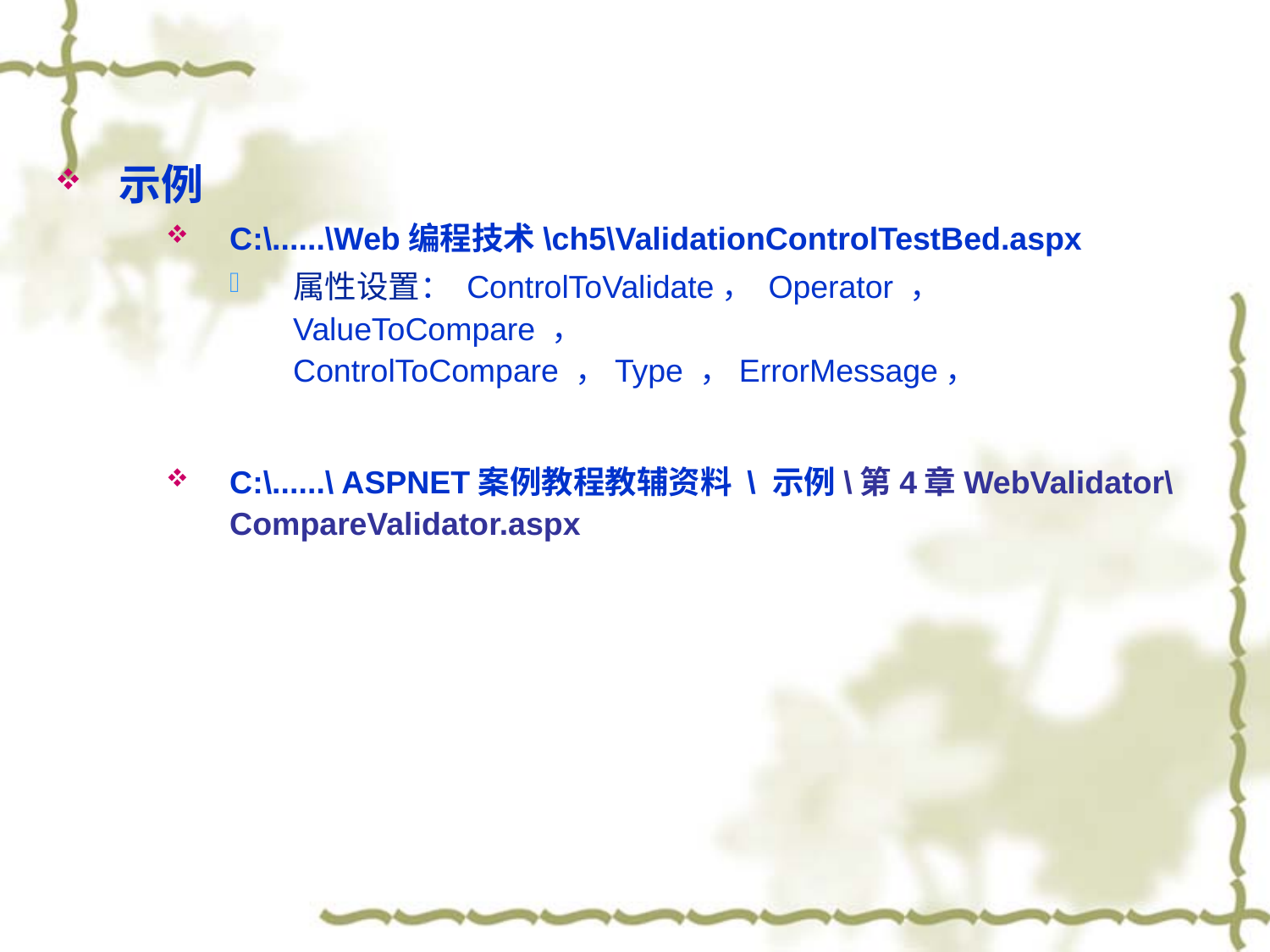

示例
C:\......\Web编程技术\ch5\ValidationControlTestBed.aspx
属性设置： ControlToValidate， Operator ， ValueToCompare ， ControlToCompare ，Type ，ErrorMessage，

C:\......\ ASPNET案例教程教辅资料 \ 示例\第4章WebValidator\CompareValidator.aspx